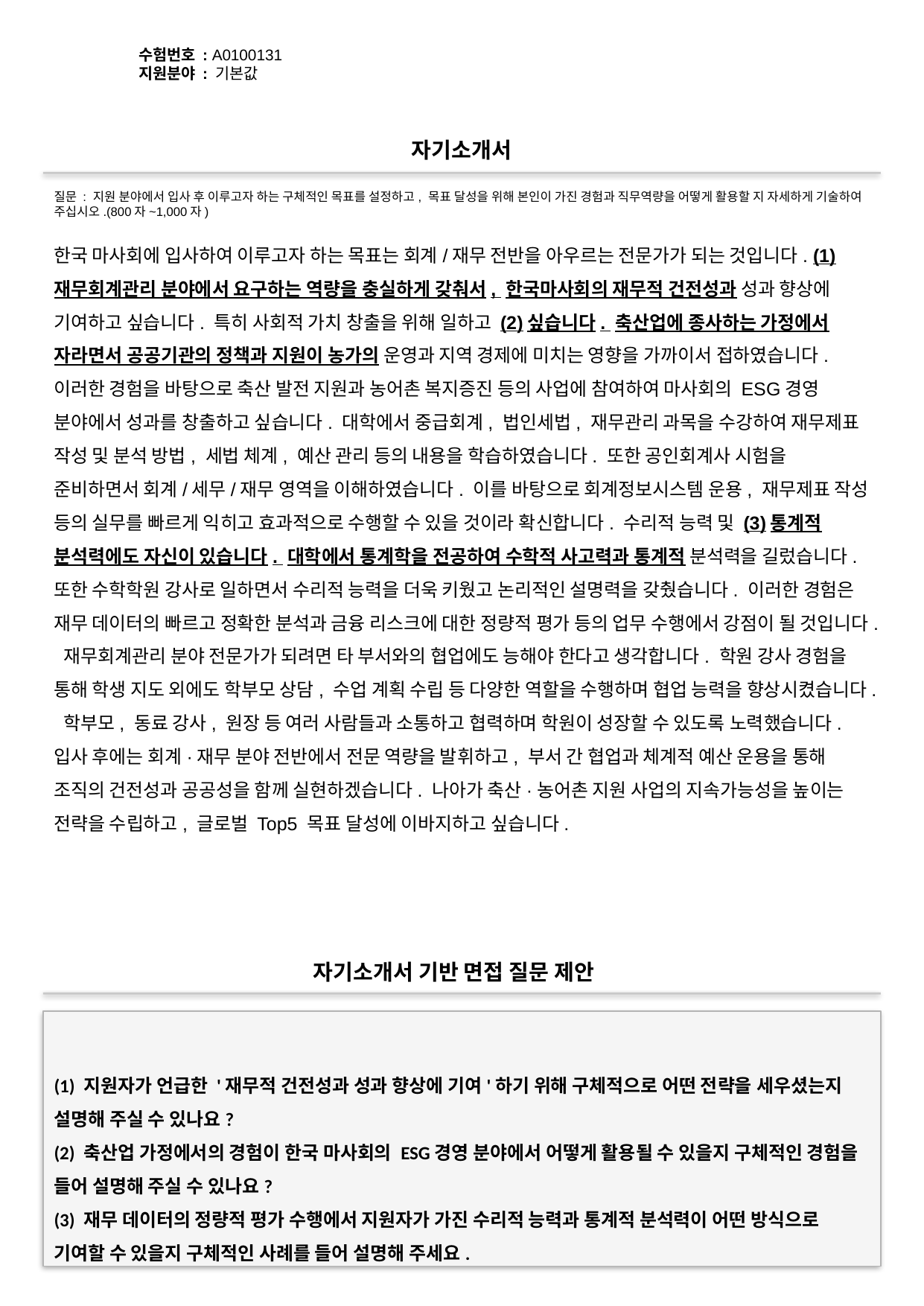

수험번호 : A0100131
지원분야 : 기본값
#

자기소개서

질문 : 지원 분야에서 입사 후 이루고자 하는 구체적인 목표를 설정하고, 목표 달성을 위해 본인이 가진 경험과 직무역량을 어떻게 활용할 지 자세하게 기술하여 주십시오.(800자~1,000자)

한국 마사회에 입사하여 이루고자 하는 목표는 회계/재무 전반을 아우르는 전문가가 되는 것입니다. (1)재무회계관리 분야에서 요구하는 역량을 충실하게 갖춰서, 한국마사회의 재무적 건전성과 성과 향상에 기여하고 싶습니다. 특히 사회적 가치 창출을 위해 일하고 (2)싶습니다. 축산업에 종사하는 가정에서 자라면서 공공기관의 정책과 지원이 농가의 운영과 지역 경제에 미치는 영향을 가까이서 접하였습니다. 이러한 경험을 바탕으로 축산 발전 지원과 농어촌 복지증진 등의 사업에 참여하여 마사회의 ESG경영 분야에서 성과를 창출하고 싶습니다. 대학에서 중급회계, 법인세법, 재무관리 과목을 수강하여 재무제표 작성 및 분석 방법, 세법 체계, 예산 관리 등의 내용을 학습하였습니다. 또한 공인회계사 시험을 준비하면서 회계/세무/재무 영역을 이해하였습니다. 이를 바탕으로 회계정보시스템 운용, 재무제표 작성 등의 실무를 빠르게 익히고 효과적으로 수행할 수 있을 것이라 확신합니다. 수리적 능력 및 (3)통계적 분석력에도 자신이 있습니다. 대학에서 통계학을 전공하여 수학적 사고력과 통계적 분석력을 길렀습니다. 또한 수학학원 강사로 일하면서 수리적 능력을 더욱 키웠고 논리적인 설명력을 갖췄습니다. 이러한 경험은 재무 데이터의 빠르고 정확한 분석과 금융 리스크에 대한 정량적 평가 등의 업무 수행에서 강점이 될 것입니다. 재무회계관리 분야 전문가가 되려면 타 부서와의 협업에도 능해야 한다고 생각합니다. 학원 강사 경험을 통해 학생 지도 외에도 학부모 상담, 수업 계획 수립 등 다양한 역할을 수행하며 협업 능력을 향상시켰습니다. 학부모, 동료 강사, 원장 등 여러 사람들과 소통하고 협력하며 학원이 성장할 수 있도록 노력했습니다. 입사 후에는 회계·재무 분야 전반에서 전문 역량을 발휘하고, 부서 간 협업과 체계적 예산 운용을 통해 조직의 건전성과 공공성을 함께 실현하겠습니다. 나아가 축산·농어촌 지원 사업의 지속가능성을 높이는 전략을 수립하고, 글로벌 Top5 목표 달성에 이바지하고 싶습니다.

자기소개서 기반 면접 질문 제안

(1) 지원자가 언급한 '재무적 건전성과 성과 향상에 기여'하기 위해 구체적으로 어떤 전략을 세우셨는지 설명해 주실 수 있나요?
(2) 축산업 가정에서의 경험이 한국 마사회의 ESG경영 분야에서 어떻게 활용될 수 있을지 구체적인 경험을 들어 설명해 주실 수 있나요?
(3) 재무 데이터의 정량적 평가 수행에서 지원자가 가진 수리적 능력과 통계적 분석력이 어떤 방식으로 기여할 수 있을지 구체적인 사례를 들어 설명해 주세요.